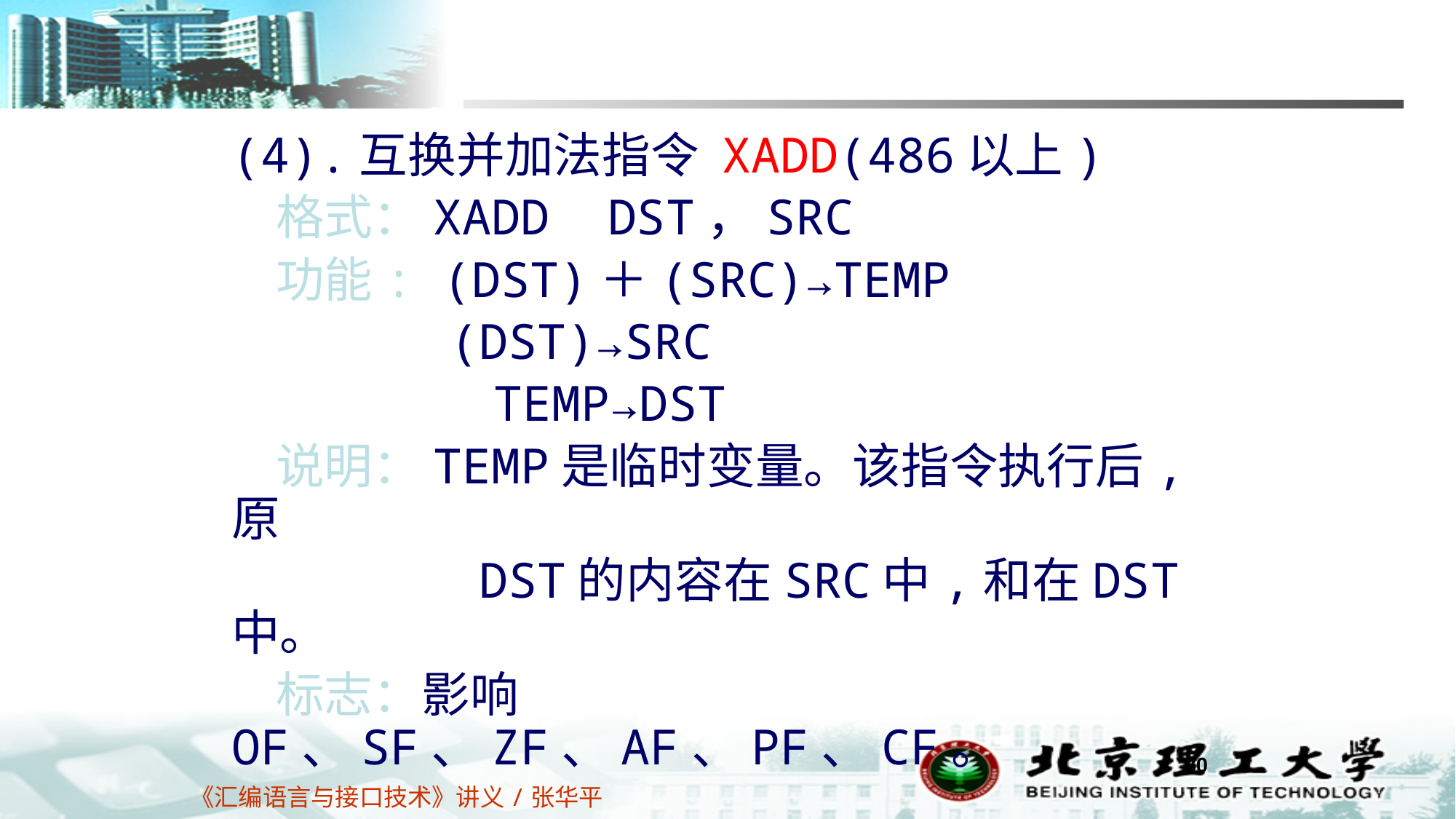

(4).互换并加法指令 XADD(486以上)
   格式：XADD  DST，SRC
   功能: (DST)＋(SRC)→TEMP
		(DST)→SRC
         TEMP→DST
   说明：TEMP是临时变量。该指令执行后,原
		 DST的内容在SRC中,和在DST中。
   标志：影响OF、SF、ZF、AF、PF、CF。

80